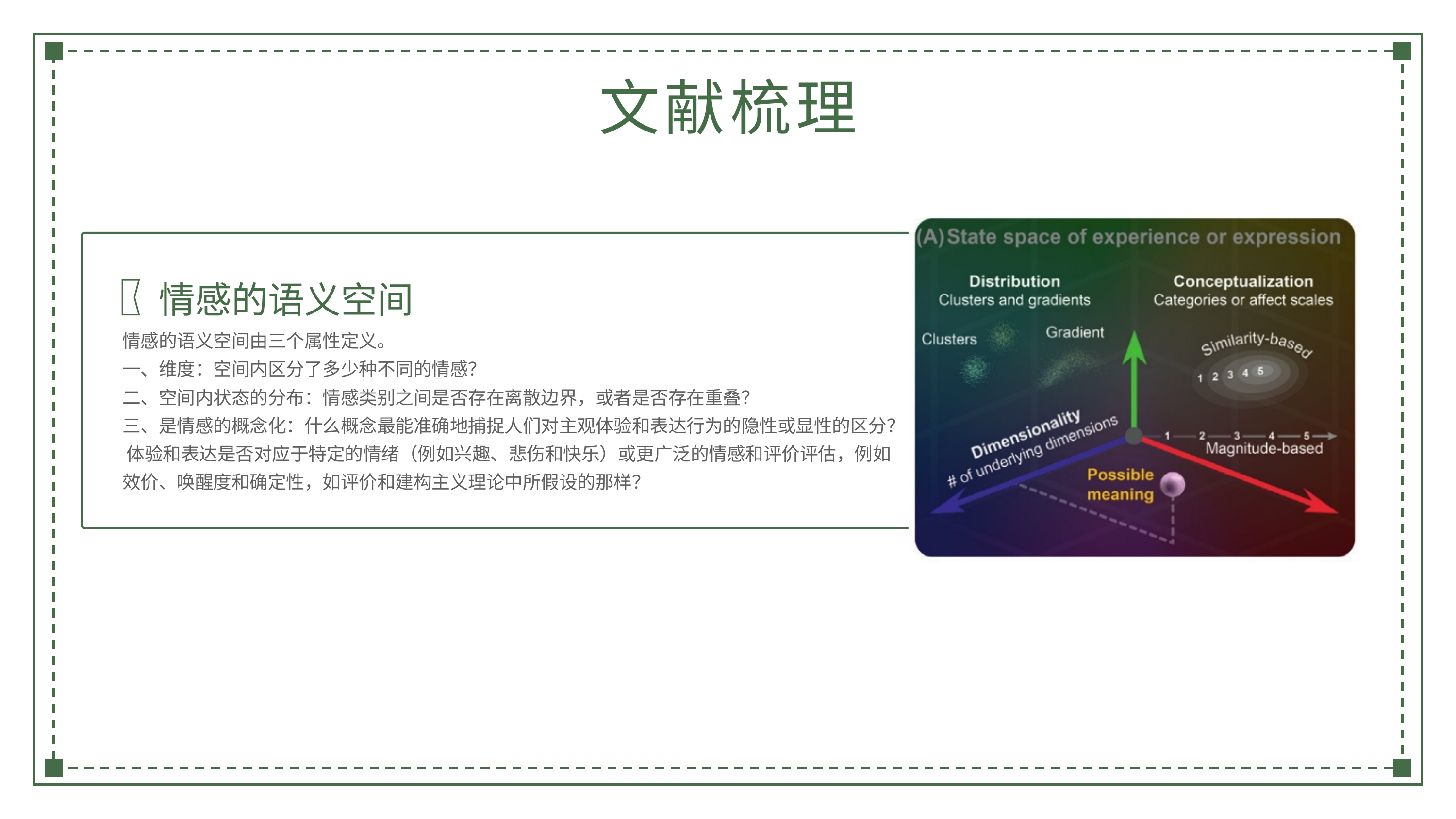

文献梳理

情感的语义空间

情感的语义空间由三个属性定义。
一、维度：空间内区分了多少种不同的情感？
二、空间内状态的分布：情感类别之间是否存在离散边界，或者是否存在重叠？
三、是情感的概念化：什么概念最能准确地捕捉人们对主观体验和表达行为的隐性或显性的区分？ 体验和表达是否对应于特定的情绪（例如兴趣、悲伤和快乐）或更广泛的情感和评价评估，例如效价、唤醒度和确定性，如评价和建构主义理论中所假设的那样？